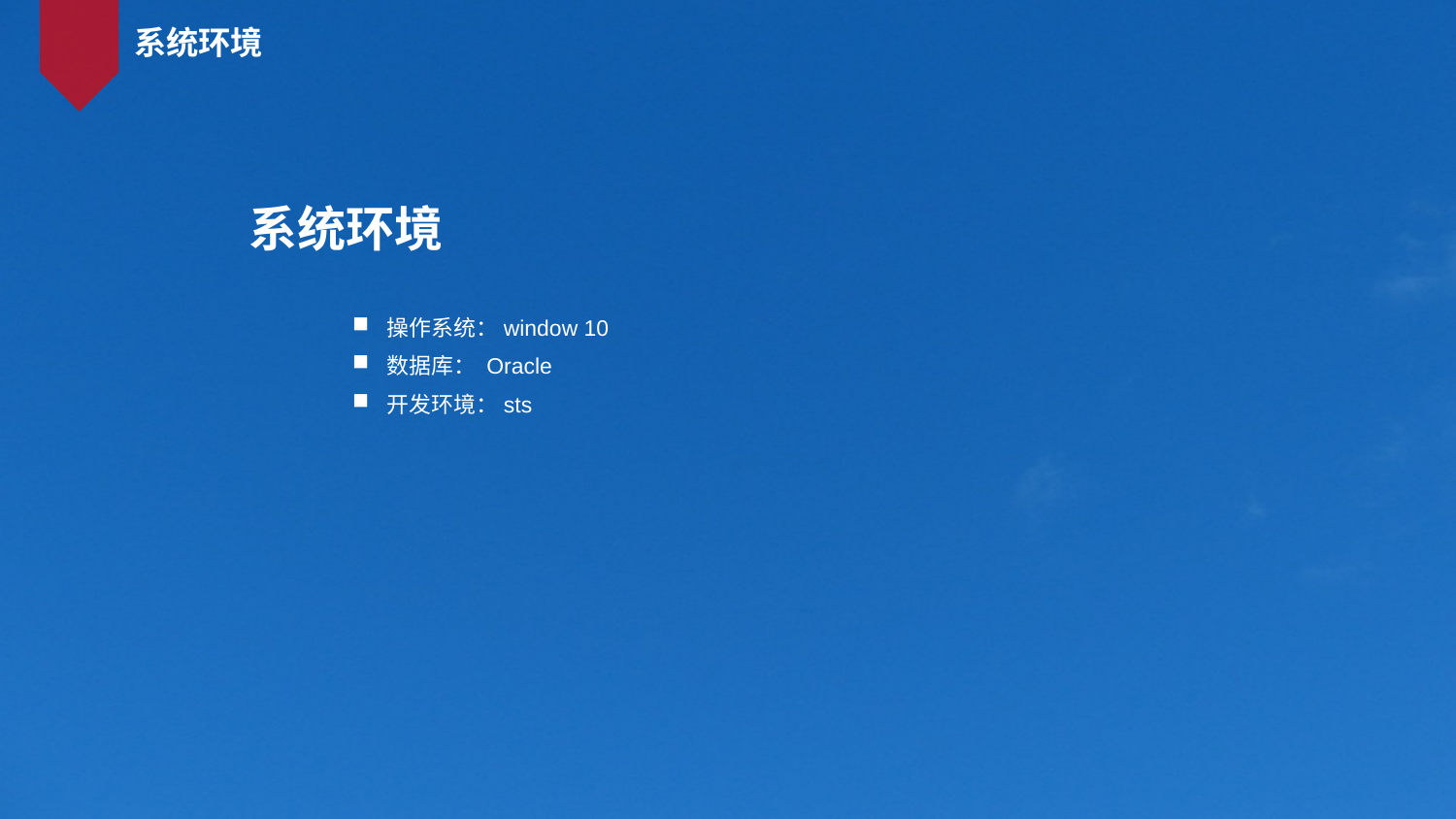

系统环境

系统环境
操作系统：window 10
数据库： Oracle
开发环境：sts